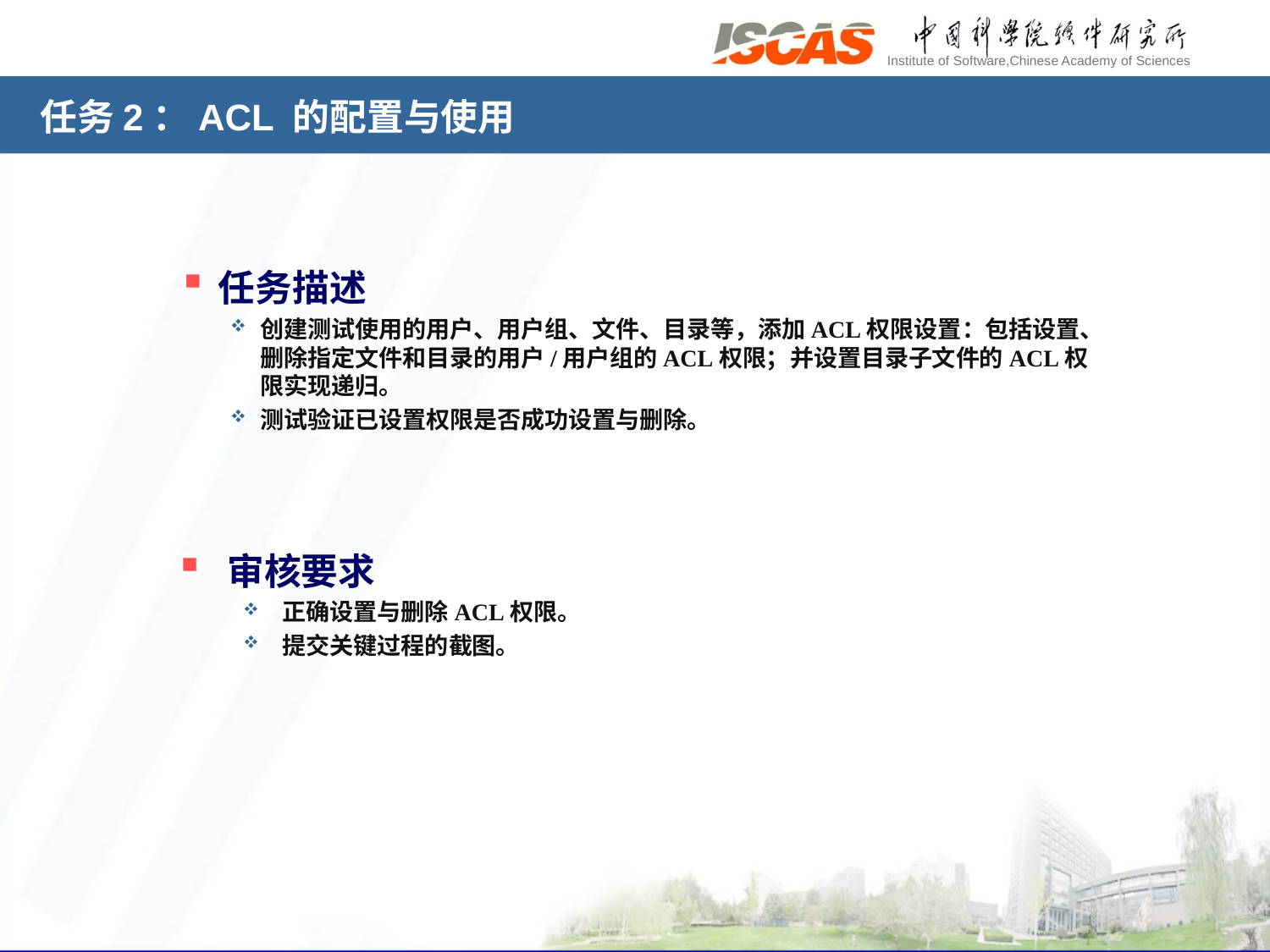

# 任务2：ACL 的配置与使用
任务描述
创建测试使用的用户、用户组、文件、目录等，添加ACL权限设置：包括设置、删除指定文件和目录的用户/用户组的ACL权限；并设置目录子文件的ACL权限实现递归。
测试验证已设置权限是否成功设置与删除。
审核要求
正确设置与删除ACL权限。
提交关键过程的截图。